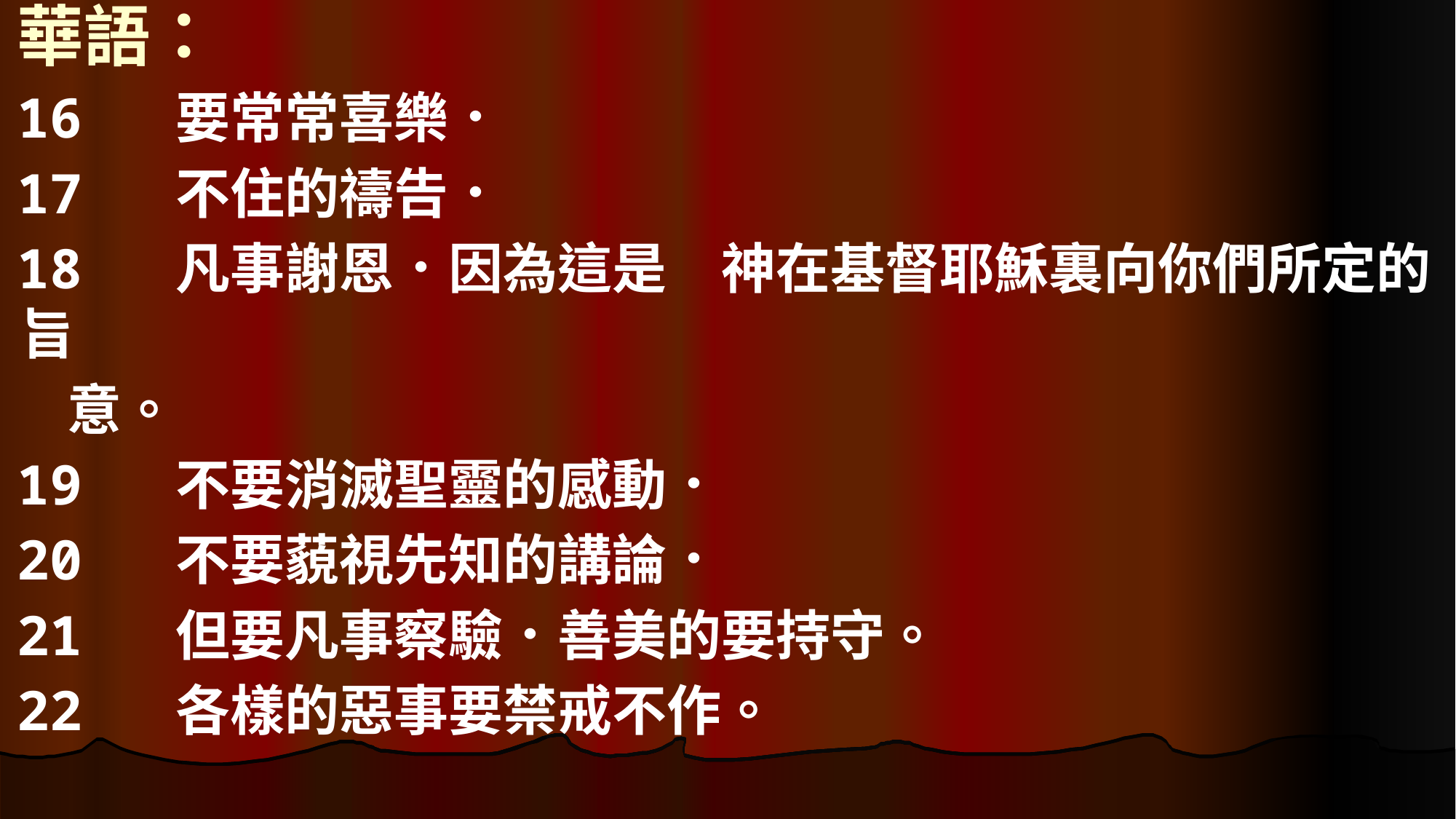

華語：
16	 要常常喜樂．
17	 不住的禱告．
18	 凡事謝恩．因為這是　神在基督耶穌裏向你們所定的旨
   意。
19	 不要消滅聖靈的感動．
20	 不要藐視先知的講論．
21	 但要凡事察驗．善美的要持守。
22	 各樣的惡事要禁戒不作。